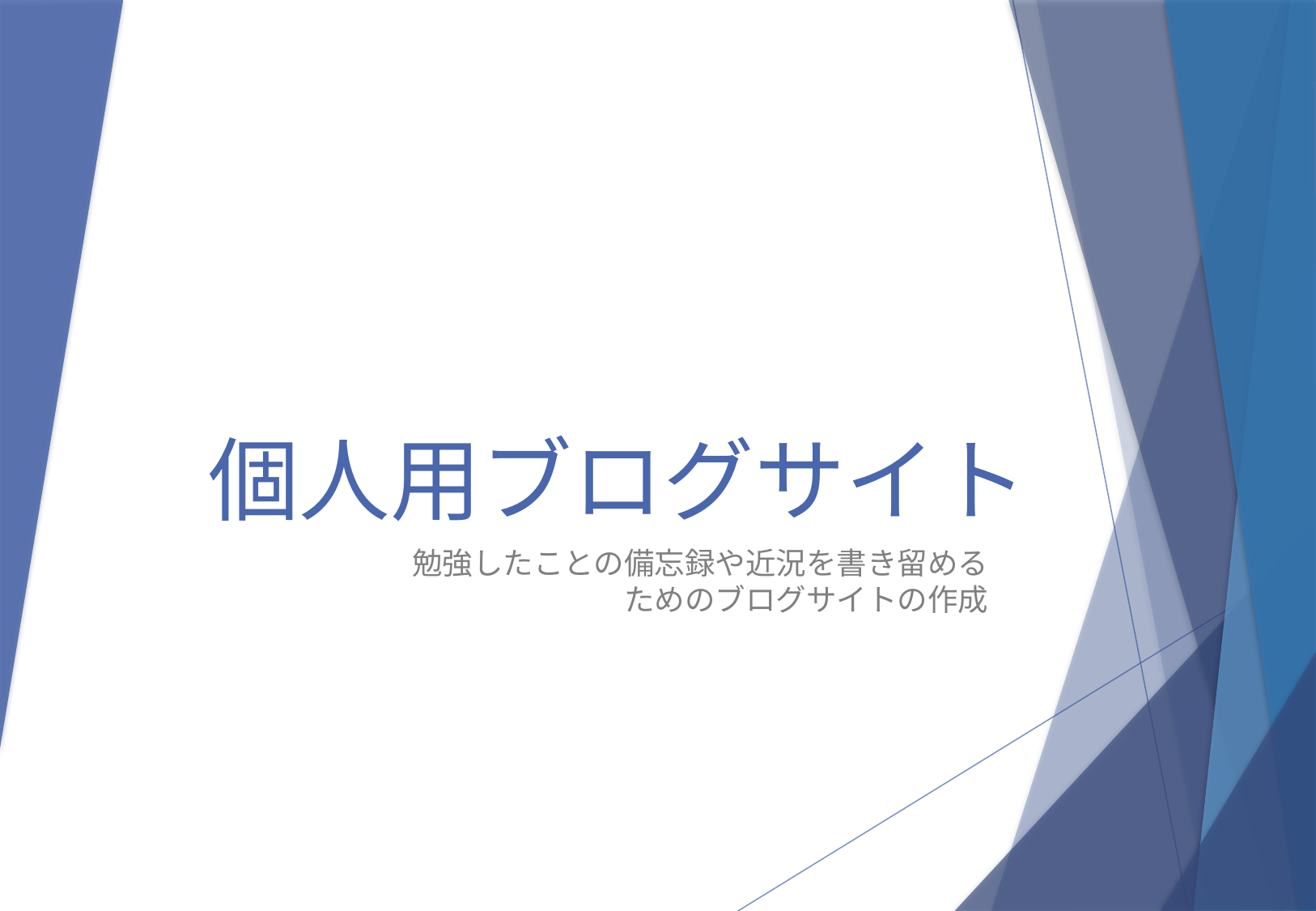

# 個人用ブログサイト
勉強したことの備忘録や近況を書き留めるためのブログサイトの作成